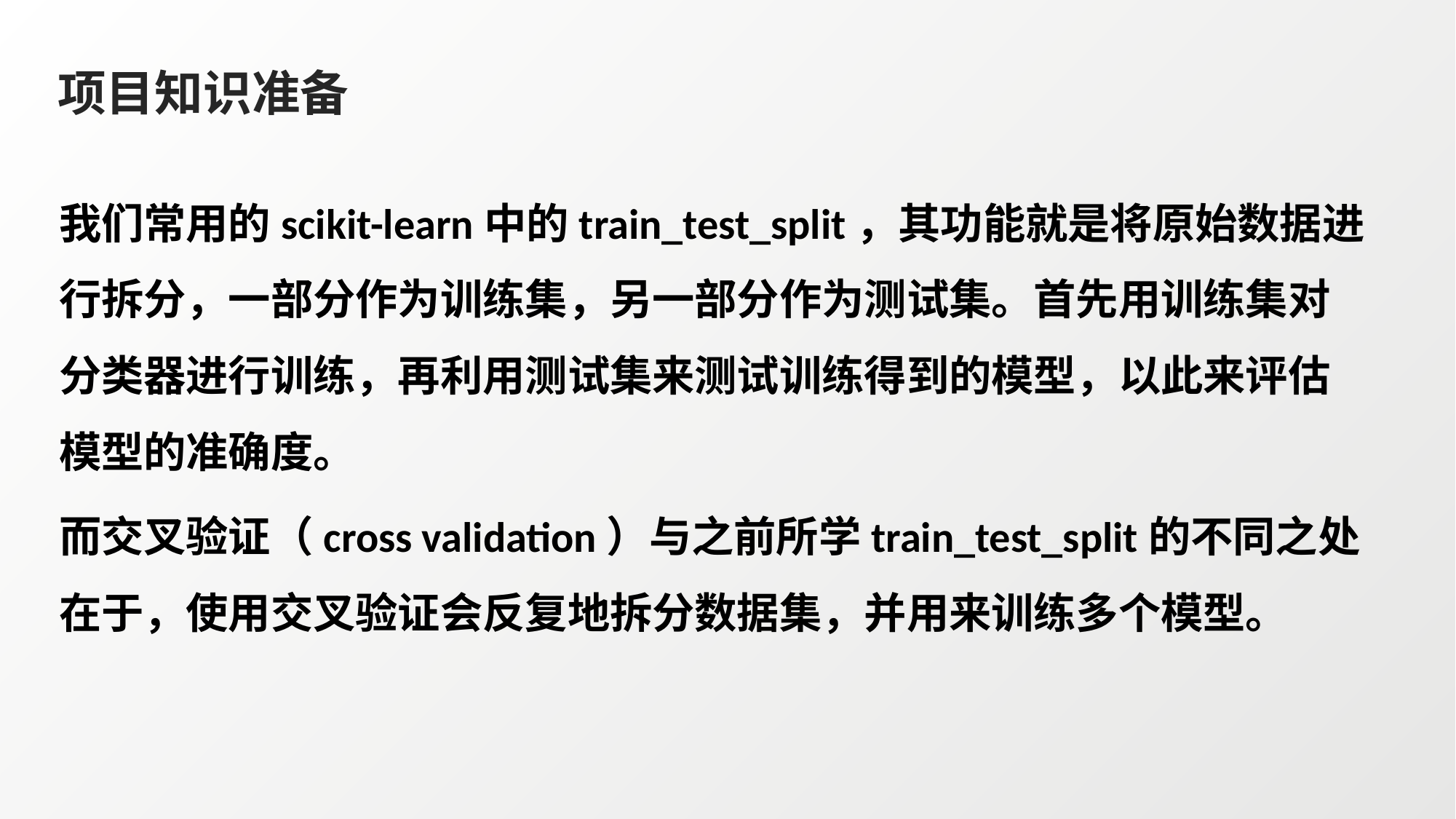

# 项目知识准备
我们常用的scikit-learn中的train_test_split，其功能就是将原始数据进行拆分，一部分作为训练集，另一部分作为测试集。首先用训练集对分类器进行训练，再利用测试集来测试训练得到的模型，以此来评估模型的准确度。
而交叉验证（cross validation）与之前所学train_test_split的不同之处在于，使用交叉验证会反复地拆分数据集，并用来训练多个模型。